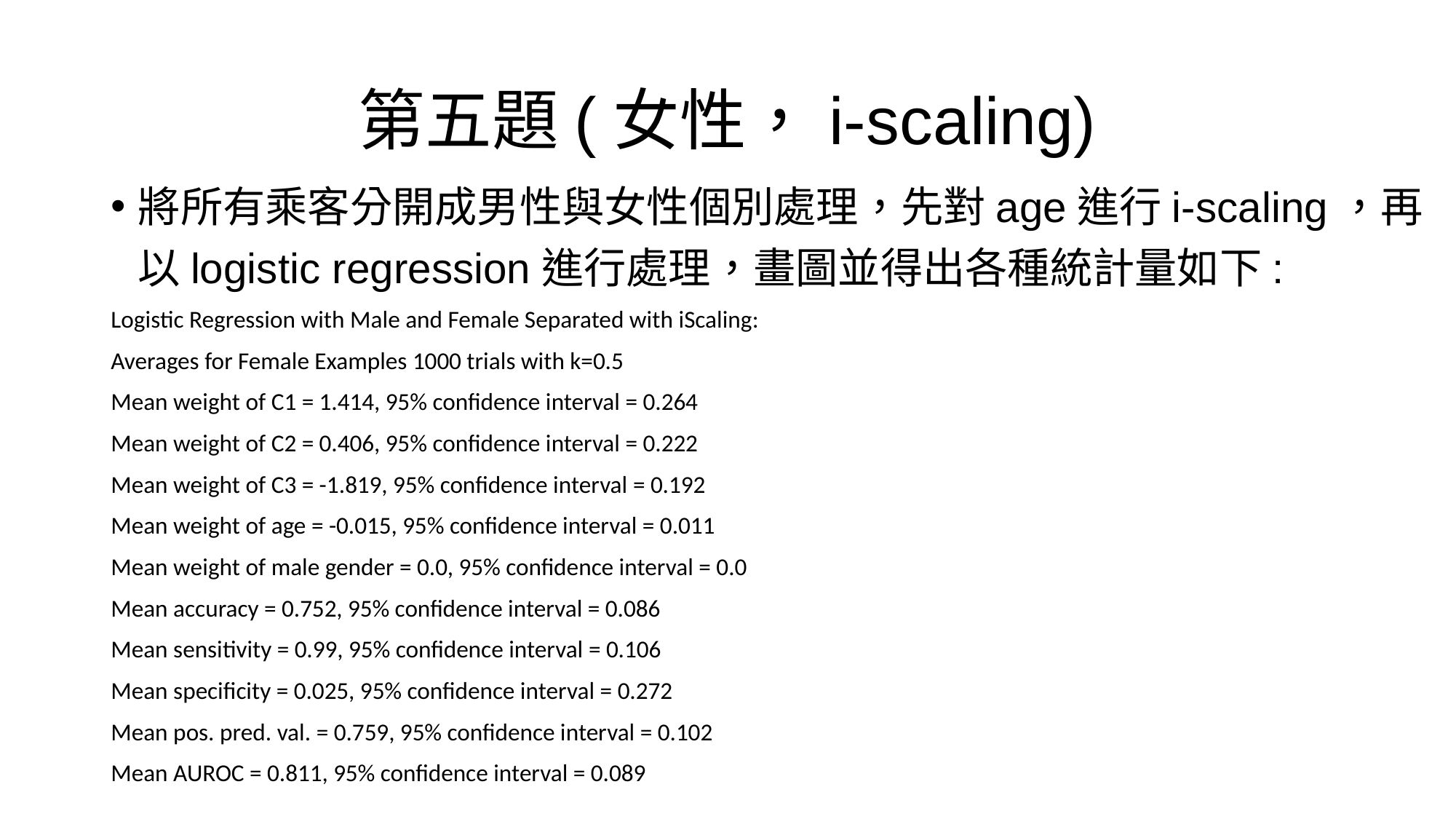

# 第五題(女性，i-scaling)
將所有乘客分開成男性與女性個別處理，先對age進行i-scaling，再以logistic regression進行處理，畫圖並得出各種統計量如下:
Logistic Regression with Male and Female Separated with iScaling:
Averages for Female Examples 1000 trials with k=0.5
Mean weight of C1 = 1.414, 95% confidence interval = 0.264
Mean weight of C2 = 0.406, 95% confidence interval = 0.222
Mean weight of C3 = -1.819, 95% confidence interval = 0.192
Mean weight of age = -0.015, 95% confidence interval = 0.011
Mean weight of male gender = 0.0, 95% confidence interval = 0.0
Mean accuracy = 0.752, 95% confidence interval = 0.086
Mean sensitivity = 0.99, 95% confidence interval = 0.106
Mean specificity = 0.025, 95% confidence interval = 0.272
Mean pos. pred. val. = 0.759, 95% confidence interval = 0.102
Mean AUROC = 0.811, 95% confidence interval = 0.089